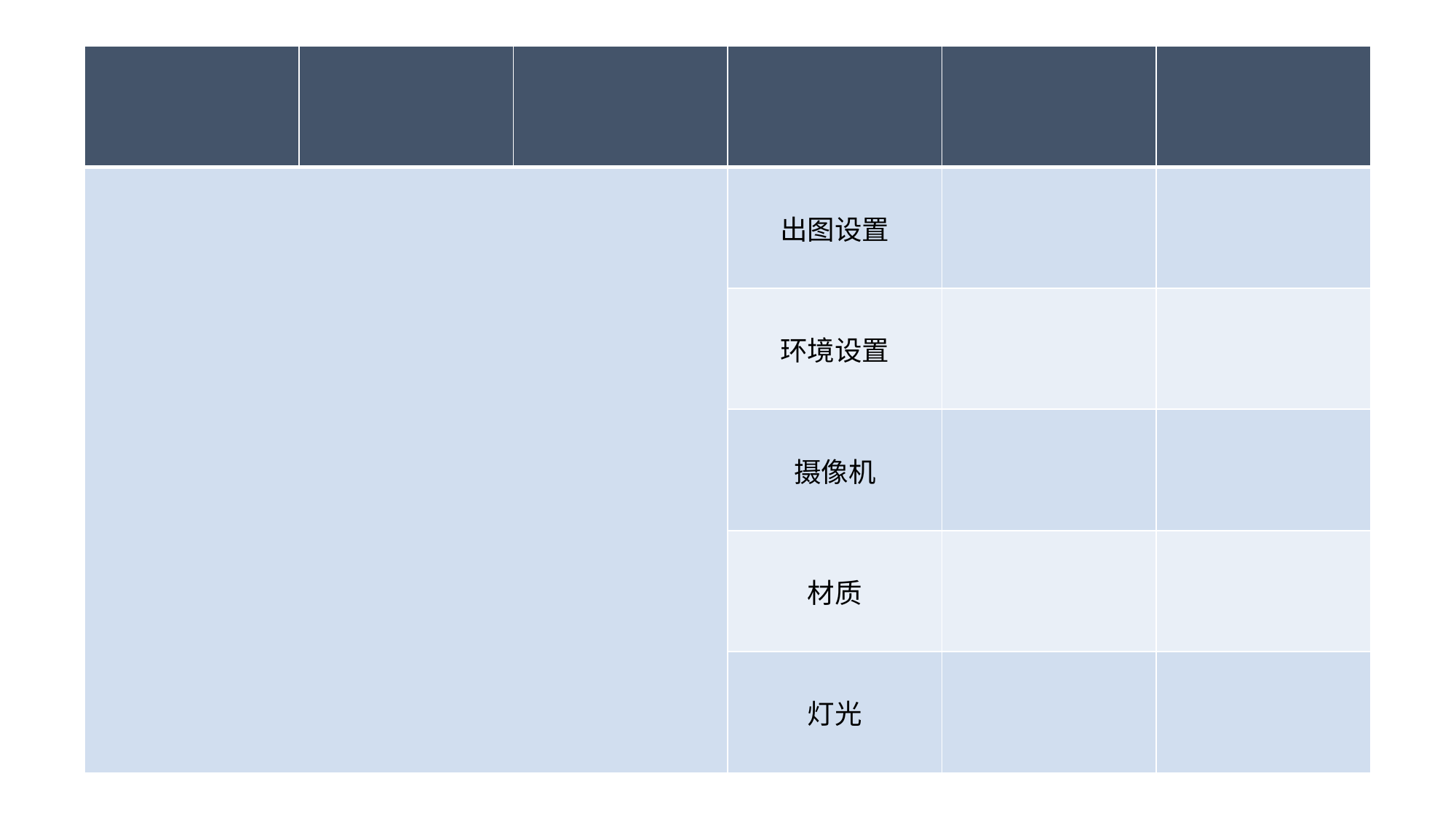

|  |  |  |  |  |  |
| --- | --- | --- | --- | --- | --- |
|  |  |  | 出图设置 |  |  |
|  |  |  | 环境设置 |  |  |
|  |  |  | 摄像机 |  |  |
|  |  |  | 材质 |  |  |
|  |  |  | 灯光 |  |  |